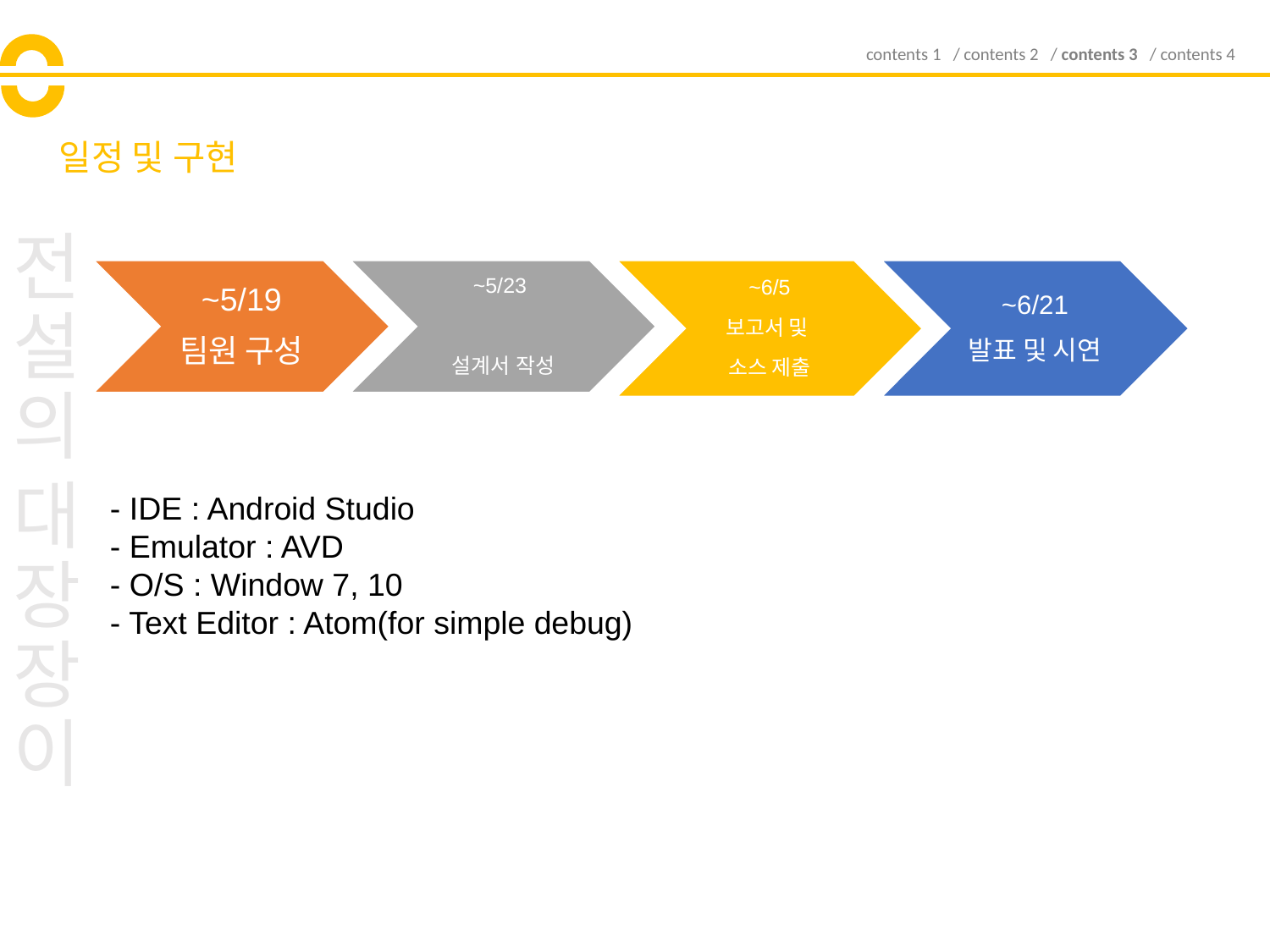

~5/19
팀원 구성
~5/23

설계서 작성
~6/5
보고서 및
소스 제출
~6/21
발표 및 시연

contents 1   / contents 2   / contents 3   / contents 4

# 일정 및 구현
전설의
대장장이
- IDE : Android Studio
- Emulator : AVD
- O/S : Window 7, 10
- Text Editor : Atom(for simple debug)